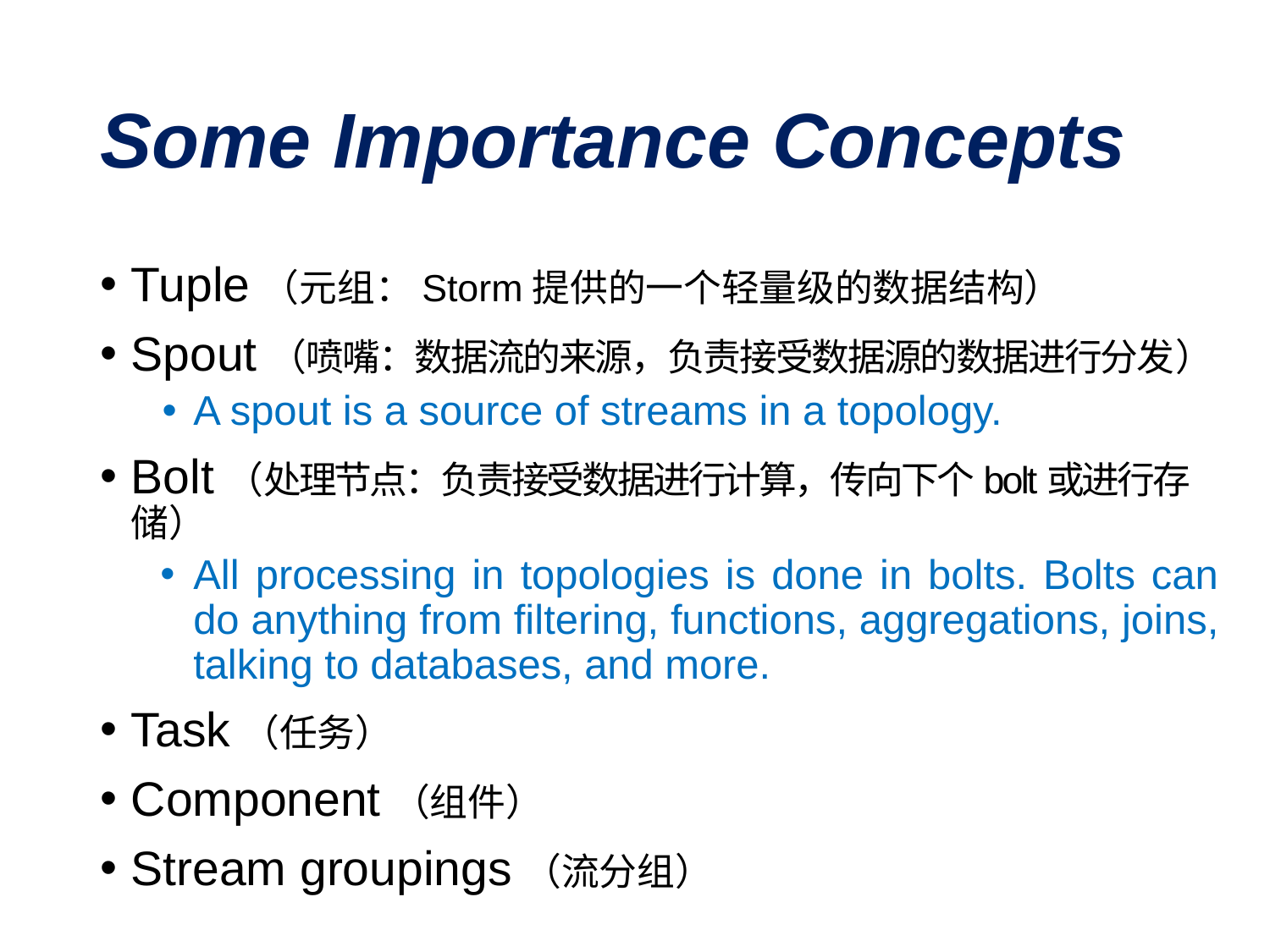

# Some Importance Concepts
Tuple（元组：Storm提供的一个轻量级的数据结构）
Spout（喷嘴：数据流的来源，负责接受数据源的数据进行分发）
A spout is a source of streams in a topology.
Bolt（处理节点：负责接受数据进行计算，传向下个bolt或进行存储）
All processing in topologies is done in bolts. Bolts can do anything from filtering, functions, aggregations, joins, talking to databases, and more.
Task（任务）
Component（组件）
Stream groupings（流分组）